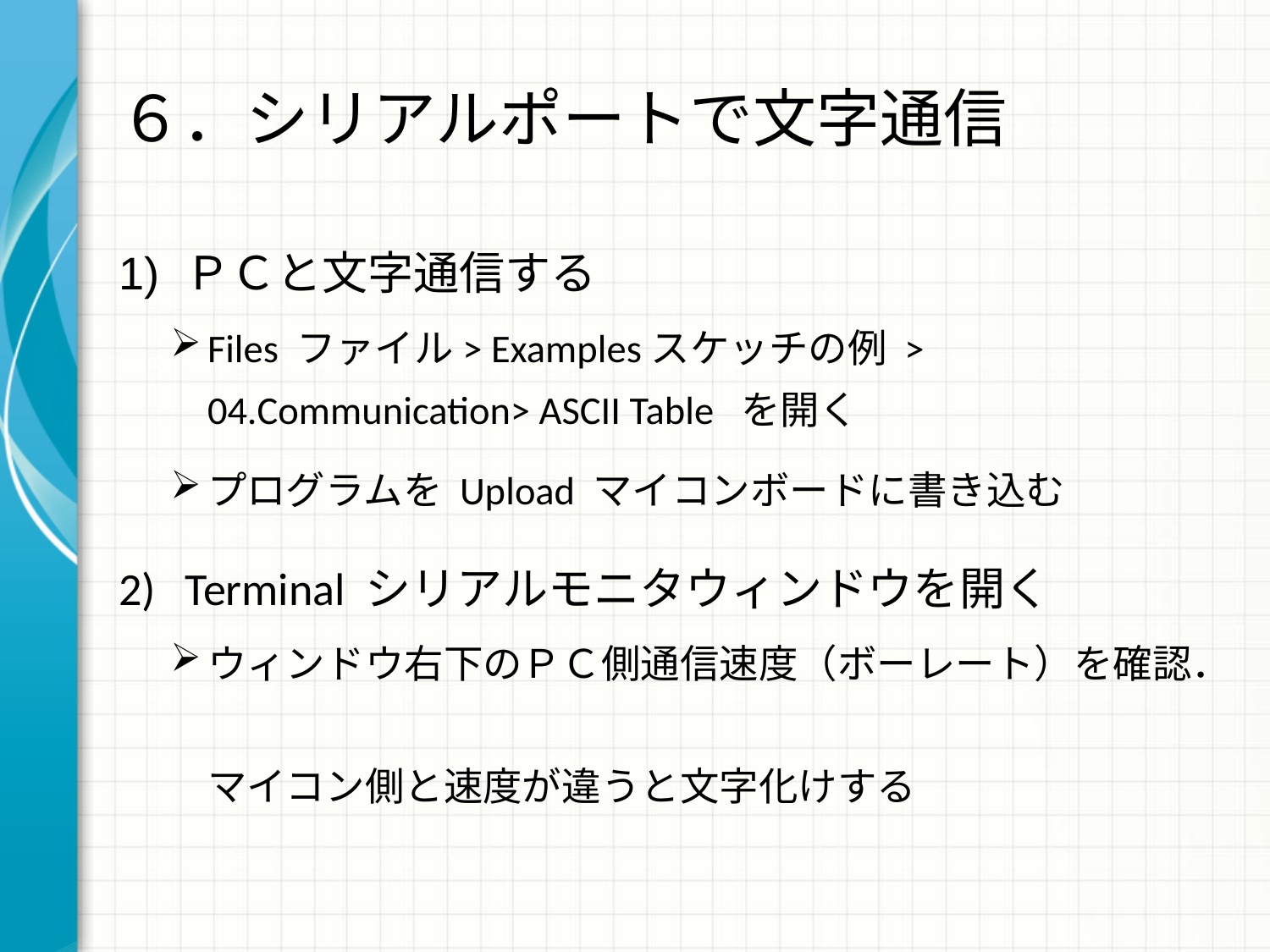

# ６．シリアルポートで文字通信
ＰＣと文字通信する
Files ファイル> Examplesスケッチの例 > 04.Communication> ASCII Table  を開く
プログラムを Upload マイコンボードに書き込む
Terminal シリアルモニタウィンドウを開く
ウィンドウ右下のＰＣ側通信速度（ボーレート）を確認．
マイコン側と速度が違うと文字化けする